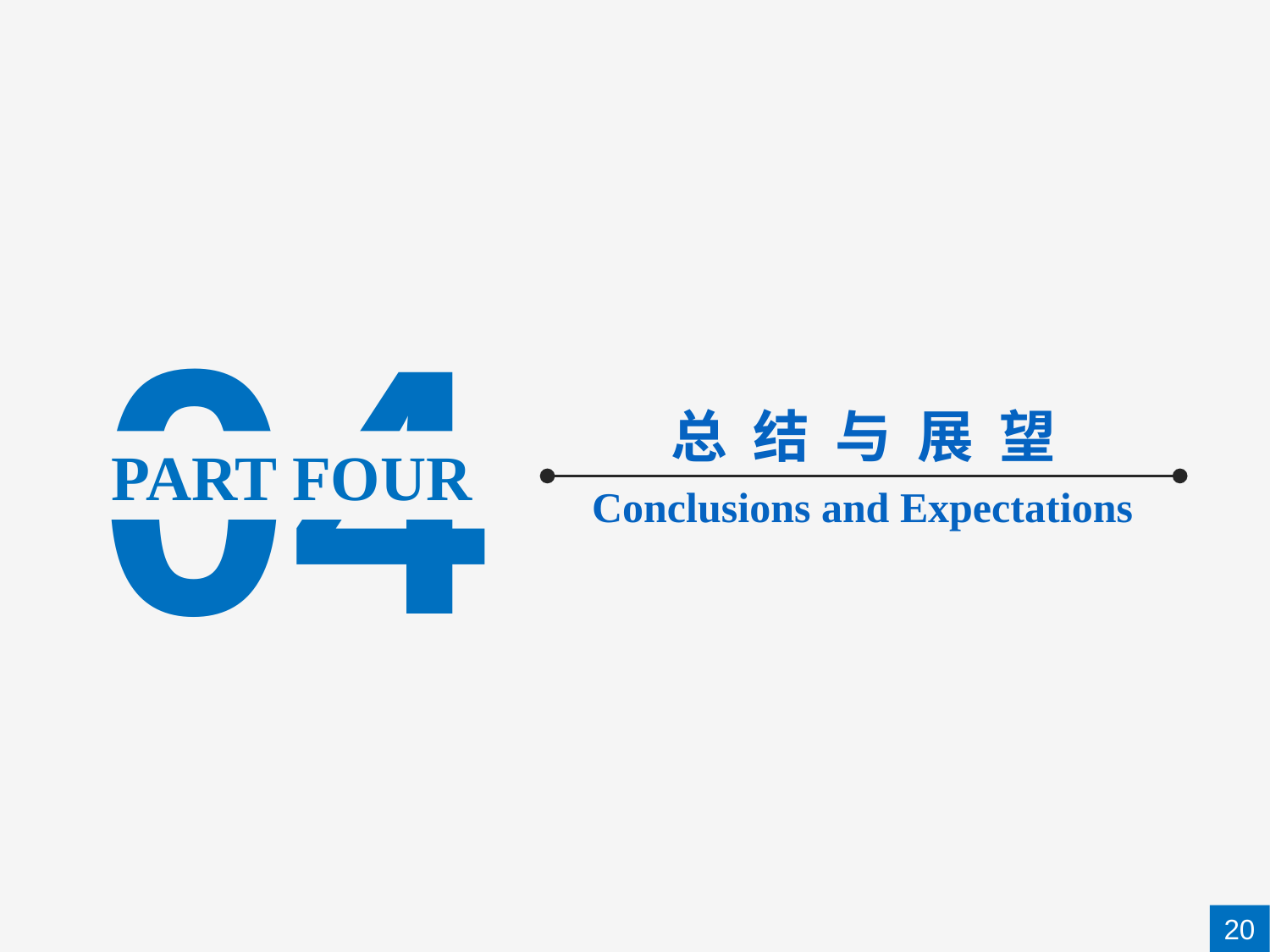

04
总  结  与  展  望
PART FOUR

Conclusions and Expectations

20